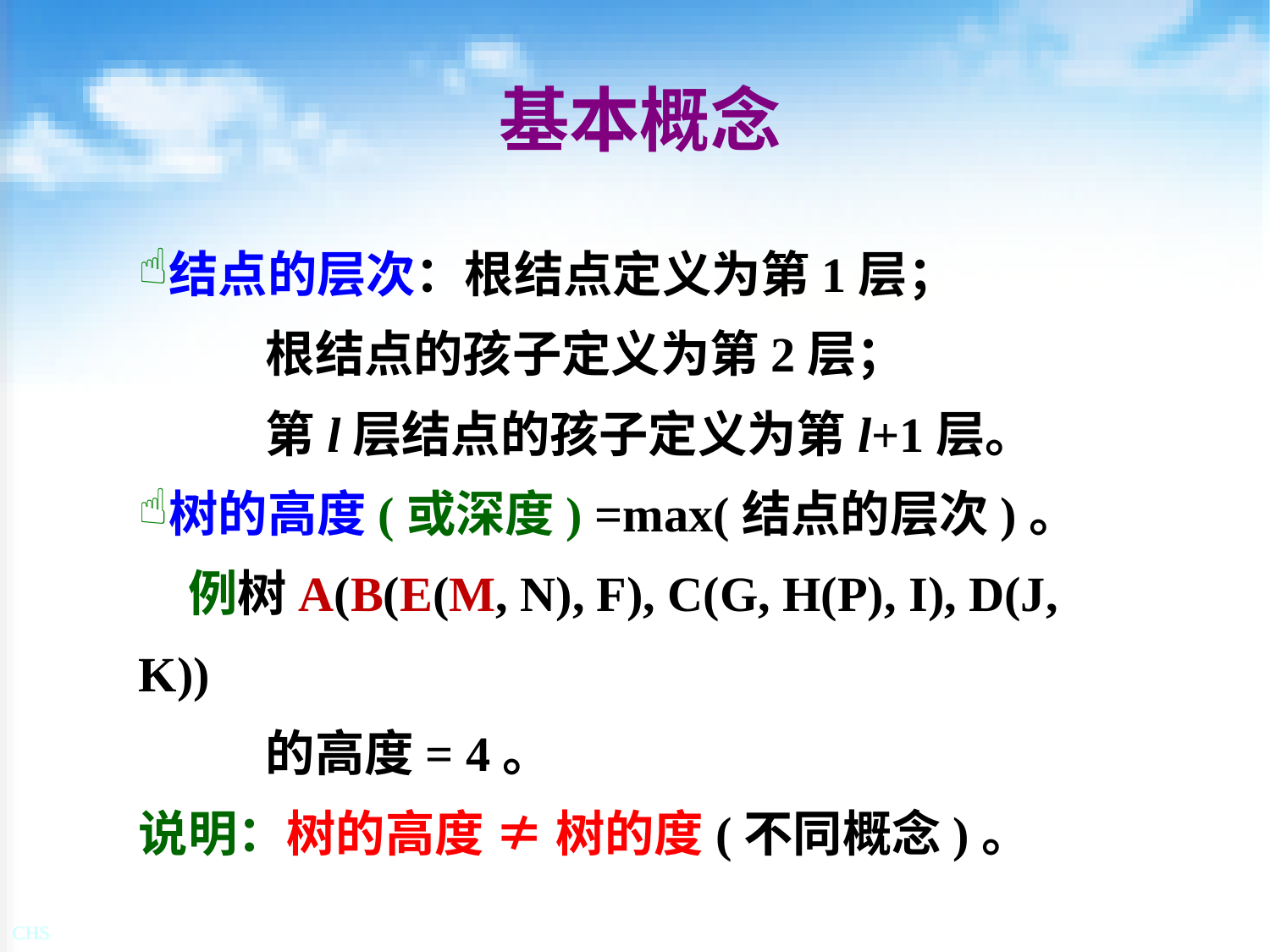

# 基本概念
结点的层次：根结点定义为第1层；
	根结点的孩子定义为第2层；
	第l层结点的孩子定义为第l+1层。
树的高度(或深度) =max(结点的层次)。
　例树A(B(E(M, N), F), C(G, H(P), I), D(J, K))
	的高度= 4。
说明：树的高度 ≠ 树的度(不同概念)。
14